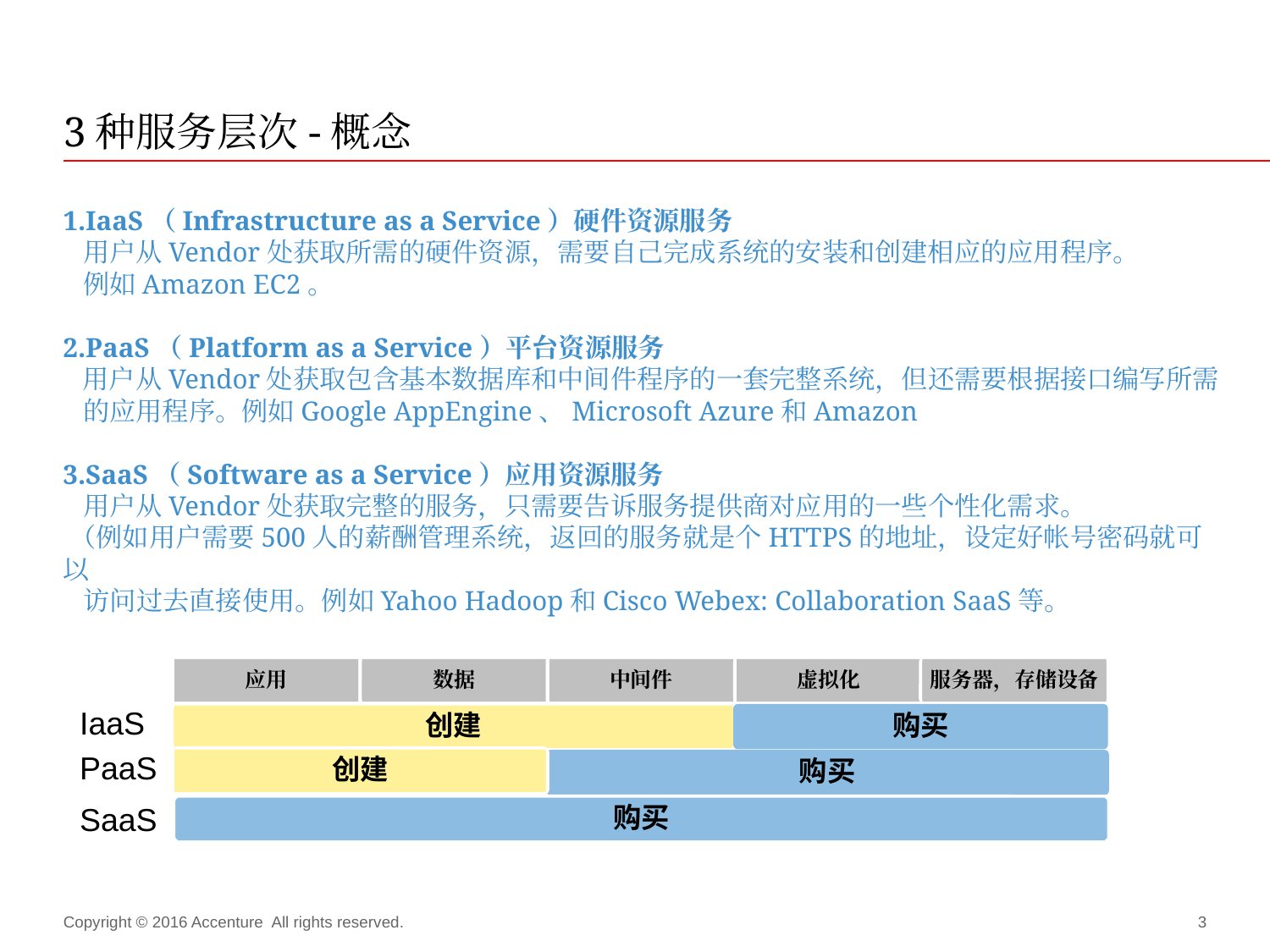

# 3种服务层次-概念
1.IaaS（Infrastructure as a Service）硬件资源服务
  用户从Vendor处获取所需的硬件资源，需要自己完成系统的安装和创建相应的应用程序。
  例如Amazon EC2。

2.PaaS（Platform as a Service）平台资源服务
  用户从Vendor处获取包含基本数据库和中间件程序的一套完整系统，但还需要根据接口编写所需
  的应用程序。例如Google AppEngine、Microsoft Azure和Amazon
3.SaaS（Software as a Service）应用资源服务
  用户从Vendor处获取完整的服务，只需要告诉服务提供商对应用的一些个性化需求。
 （例如用户需要500人的薪酬管理系统，返回的服务就是个HTTPS的地址，设定好帐号密码就可以
   访问过去直接使用。例如Yahoo Hadoop和Cisco Webex: Collaboration SaaS等。

应用

数据

中间件

虚拟化

服务器，存储设备
IaaS

创建

购买
PaaS

创建

购买
SaaS

购买
Copyright © 2016 Accenture  All rights reserved.
3